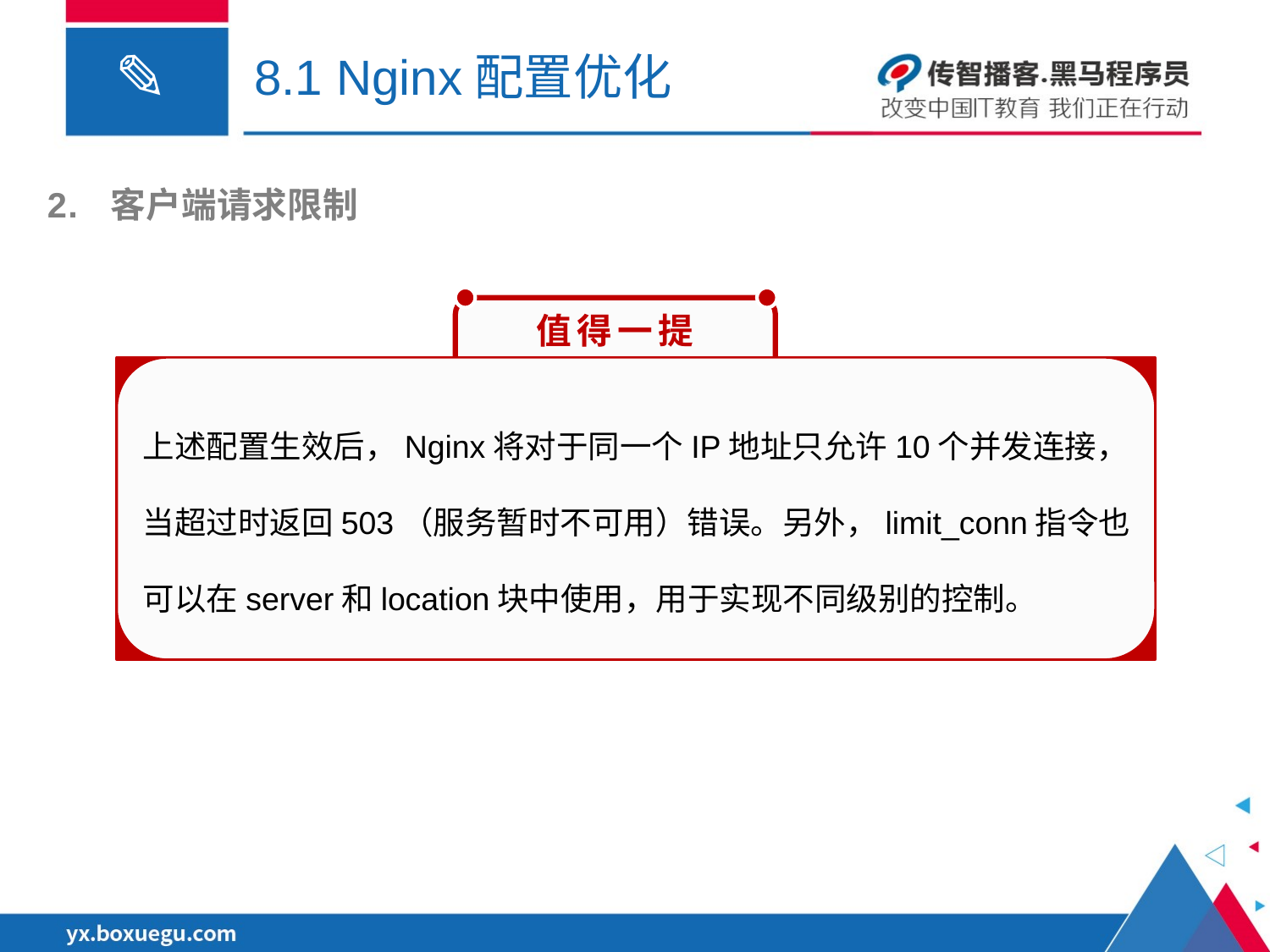

# 8.1 Nginx配置优化
客户端请求限制

值得一提

上述配置生效后，Nginx将对于同一个IP地址只允许10个并发连接，当超过时返回503（服务暂时不可用）错误。另外，limit_conn指令也可以在server和location块中使用，用于实现不同级别的控制。